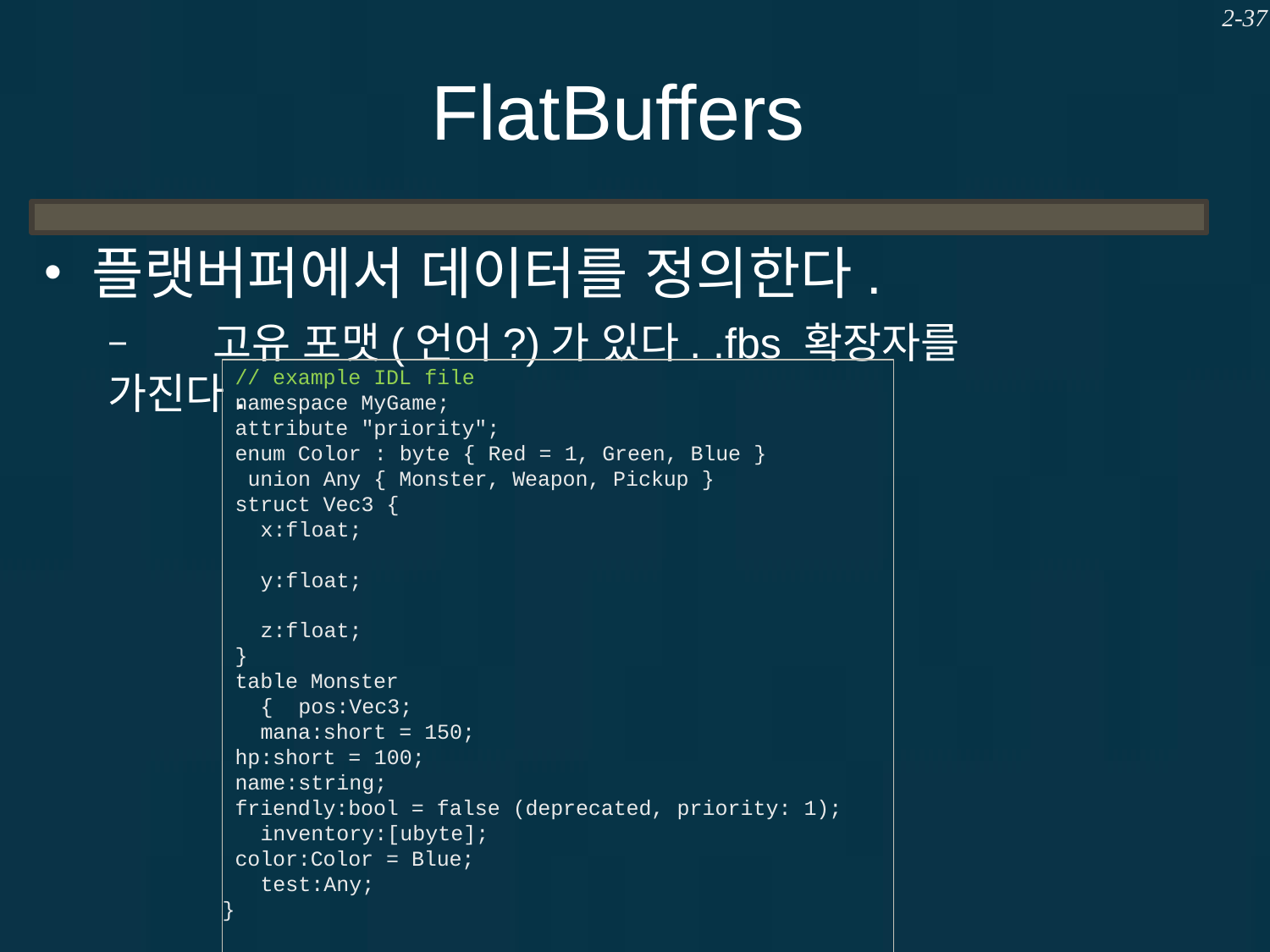

2-37
# FlatBuffers

플랫버퍼에서 데이터를 정의한다.
–	고유 포맷(언어?)가 있다. .fbs 확장자를 가진다.
// example IDL file  namespace MyGame;  attribute "priority";
enum Color : byte { Red = 1, Green, Blue }  union Any { Monster, Weapon, Pickup }  struct Vec3 {
x:float;  y:float;  z:float;
}
table Monster {  pos:Vec3;  mana:short = 150;
hp:short = 100;
name:string;
friendly:bool = false (deprecated, priority: 1);  inventory:[ubyte];
color:Color = Blue;  test:Any;
}

root_type Monster;